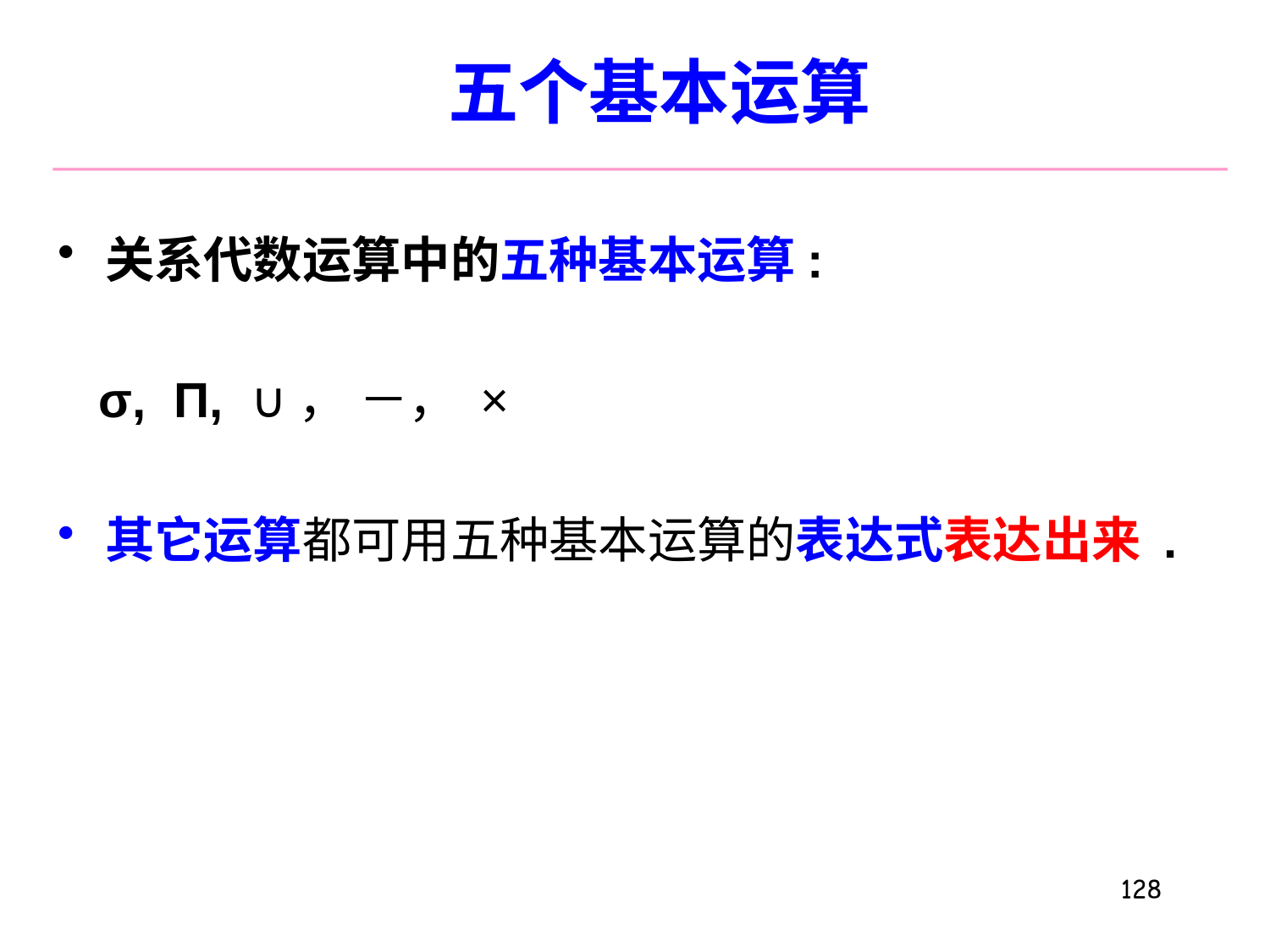

# 五个基本运算
关系代数运算中的五种基本运算:

   σ,  Π,  ∪， －， ×

其它运算都可用五种基本运算的表达式表达出来 .
128